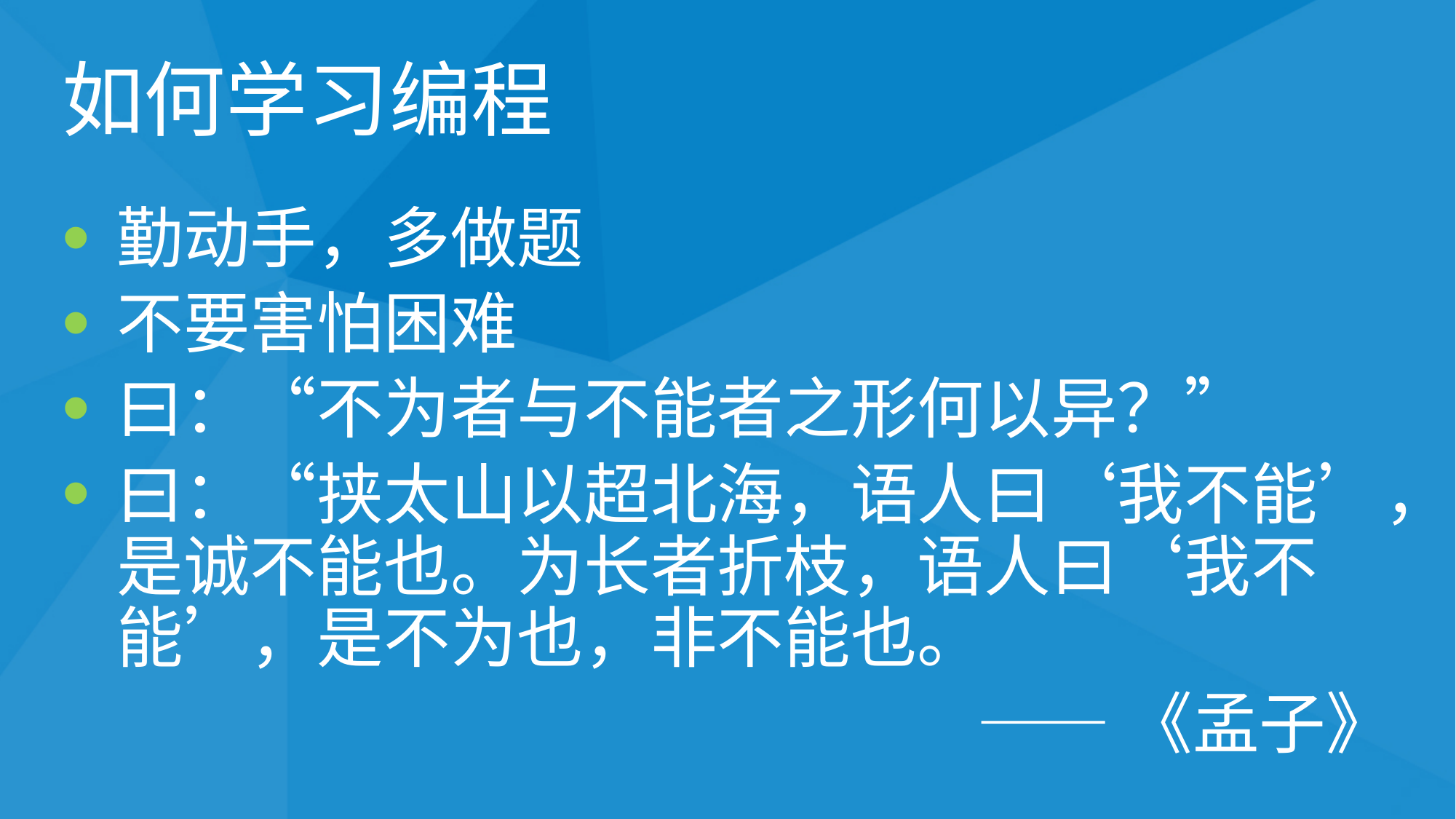

# 如何学习编程
勤动手，多做题
不要害怕困难
曰：“不为者与不能者之形何以异？”
曰：“挟太山以超北海，语人曰‘我不能’，是诚不能也。为长者折枝，语人曰‘我不能’，是不为也，非不能也。
——《孟子》